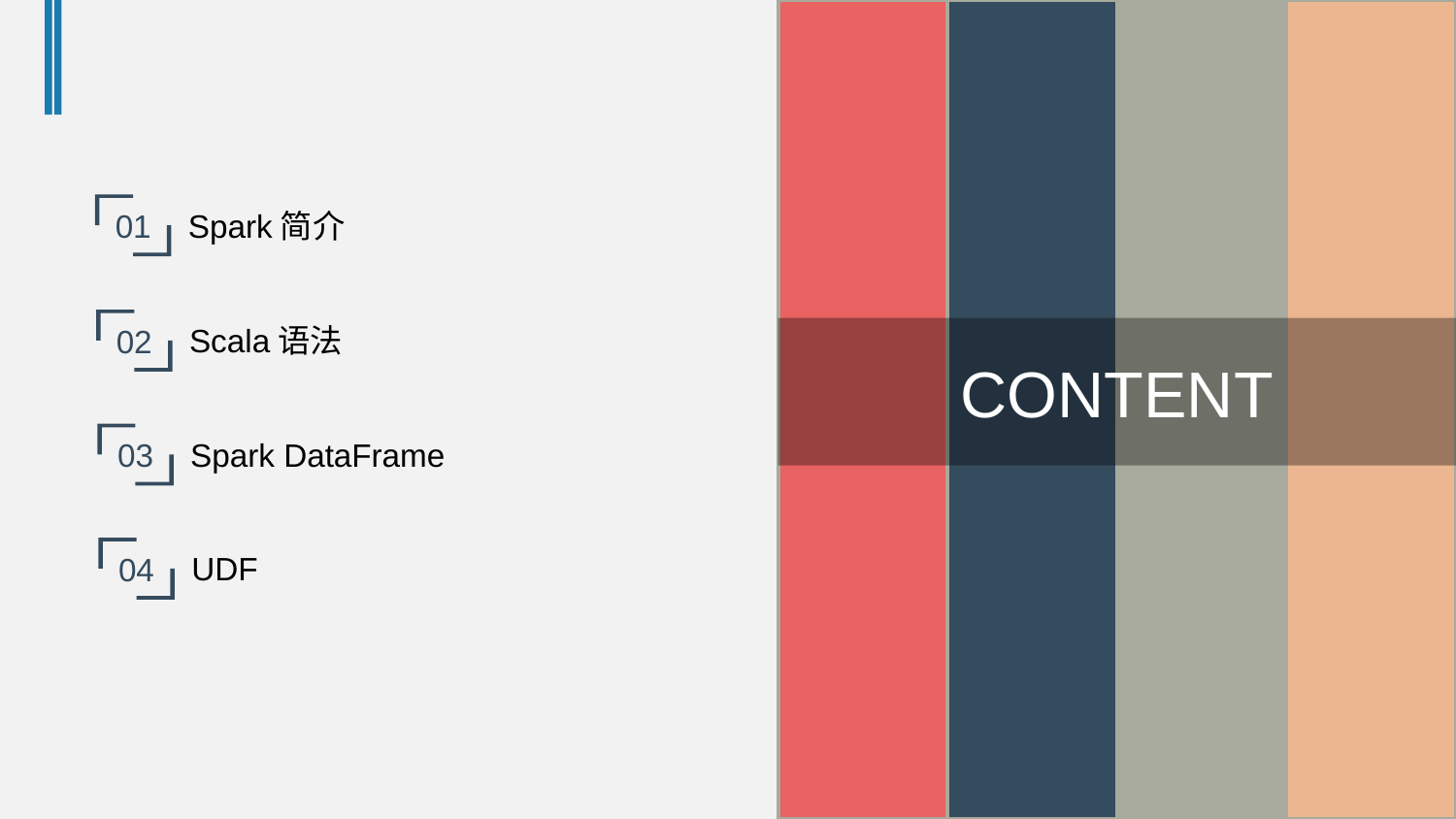

01
Spark简介
02
Scala语法
CONTENT
03
Spark DataFrame
04
UDF